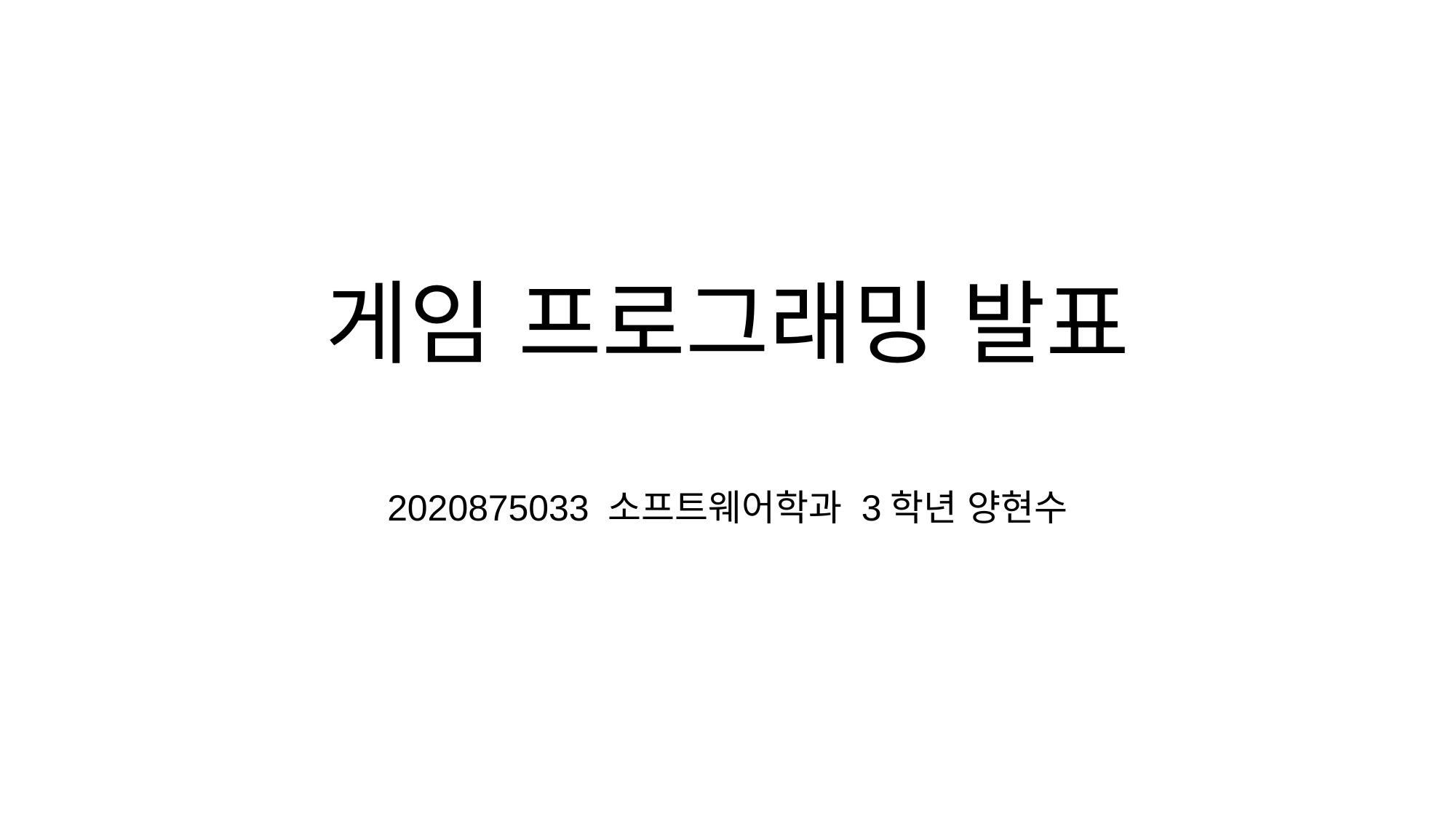

# 게임 프로그래밍 발표
2020875033 소프트웨어학과 3학년 양현수